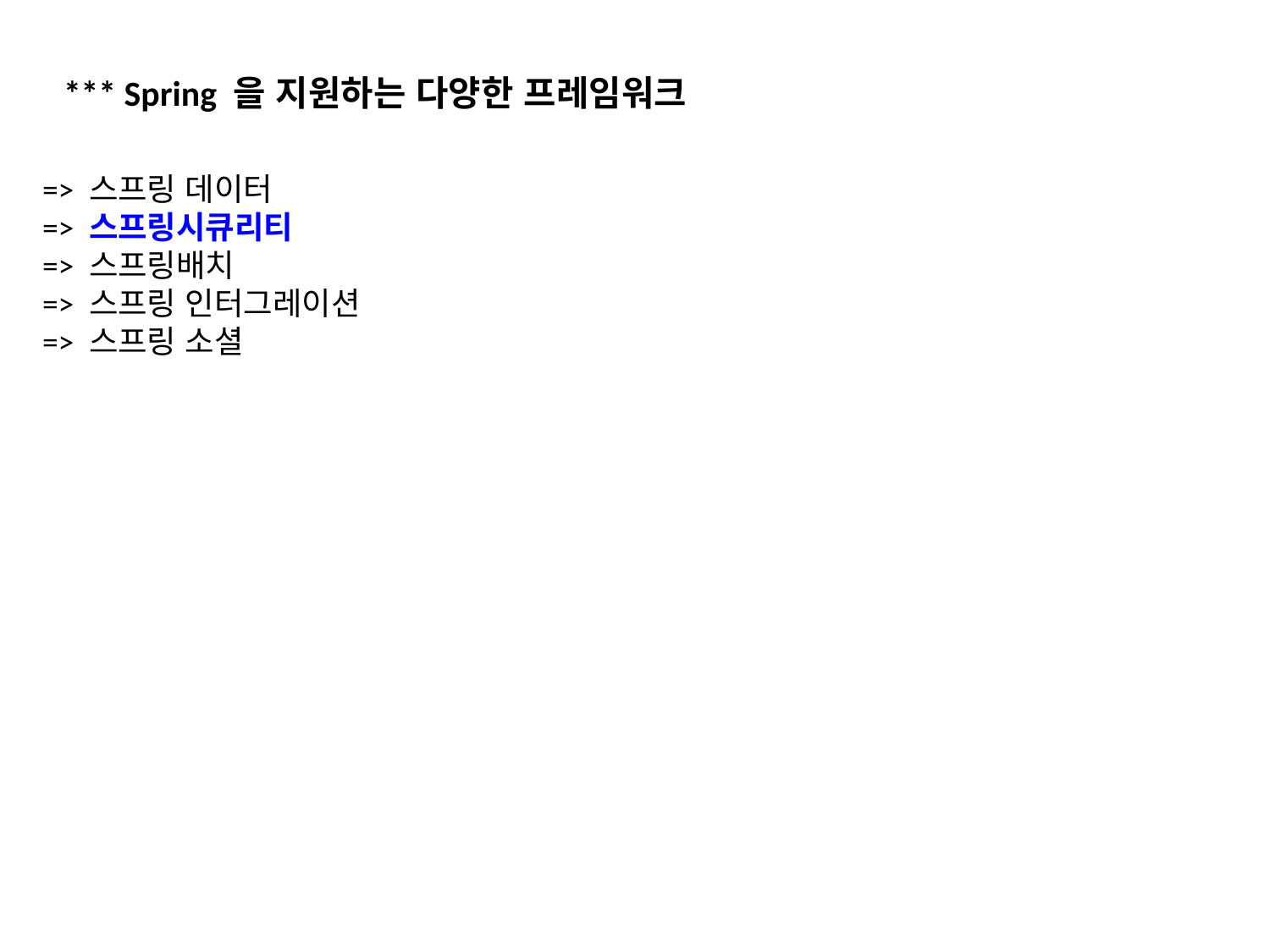

# *** Spring 을 지원하는 다양한 프레임워크
=> 스프링 데이터
=> 스프링시큐리티
=> 스프링배치
=> 스프링 인터그레이션
=> 스프링 소셜